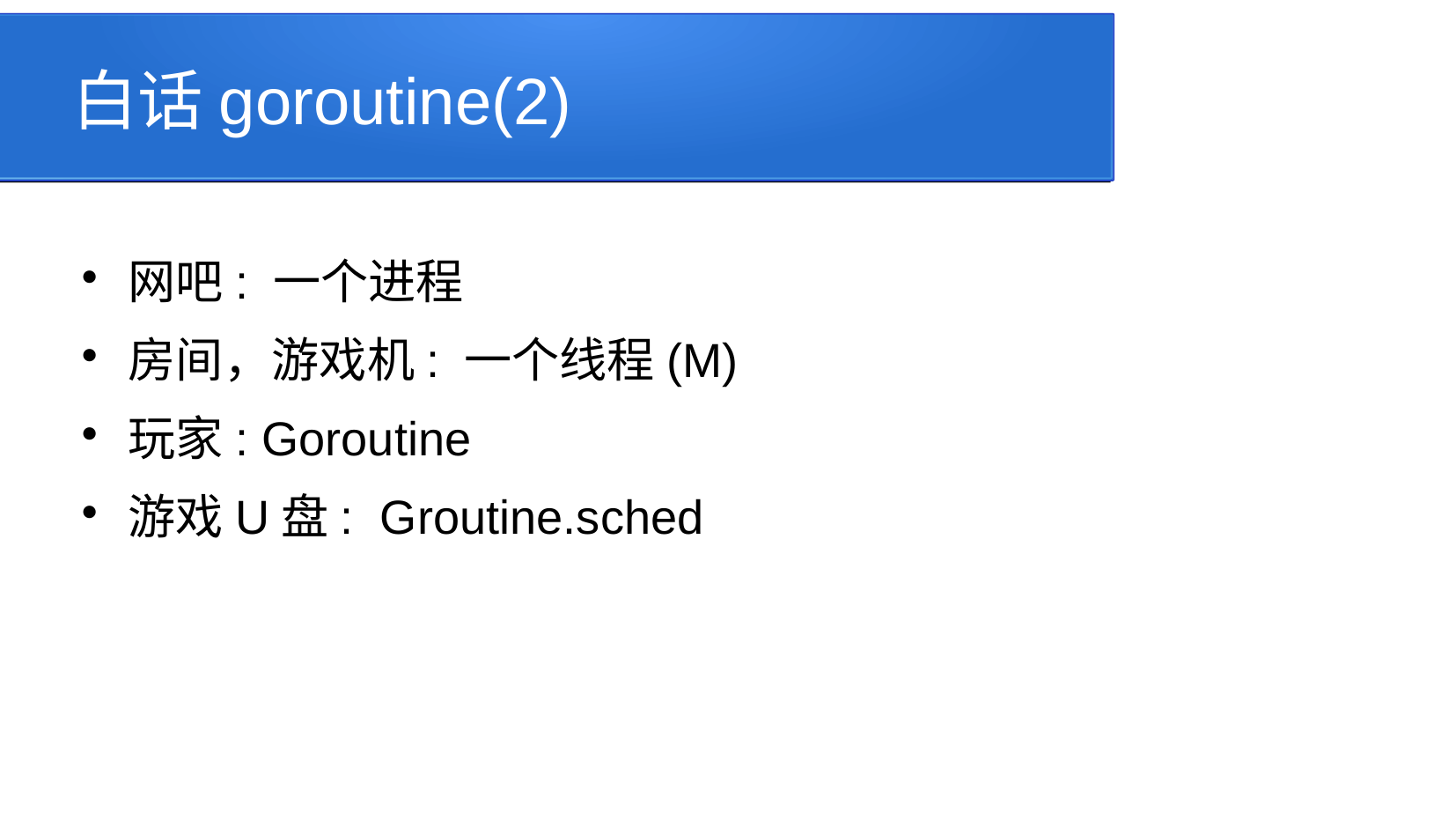

白话goroutine(2)
网吧: 一个进程
房间，游戏机: 一个线程(M)
玩家: Goroutine
游戏U盘:  Groutine.sched